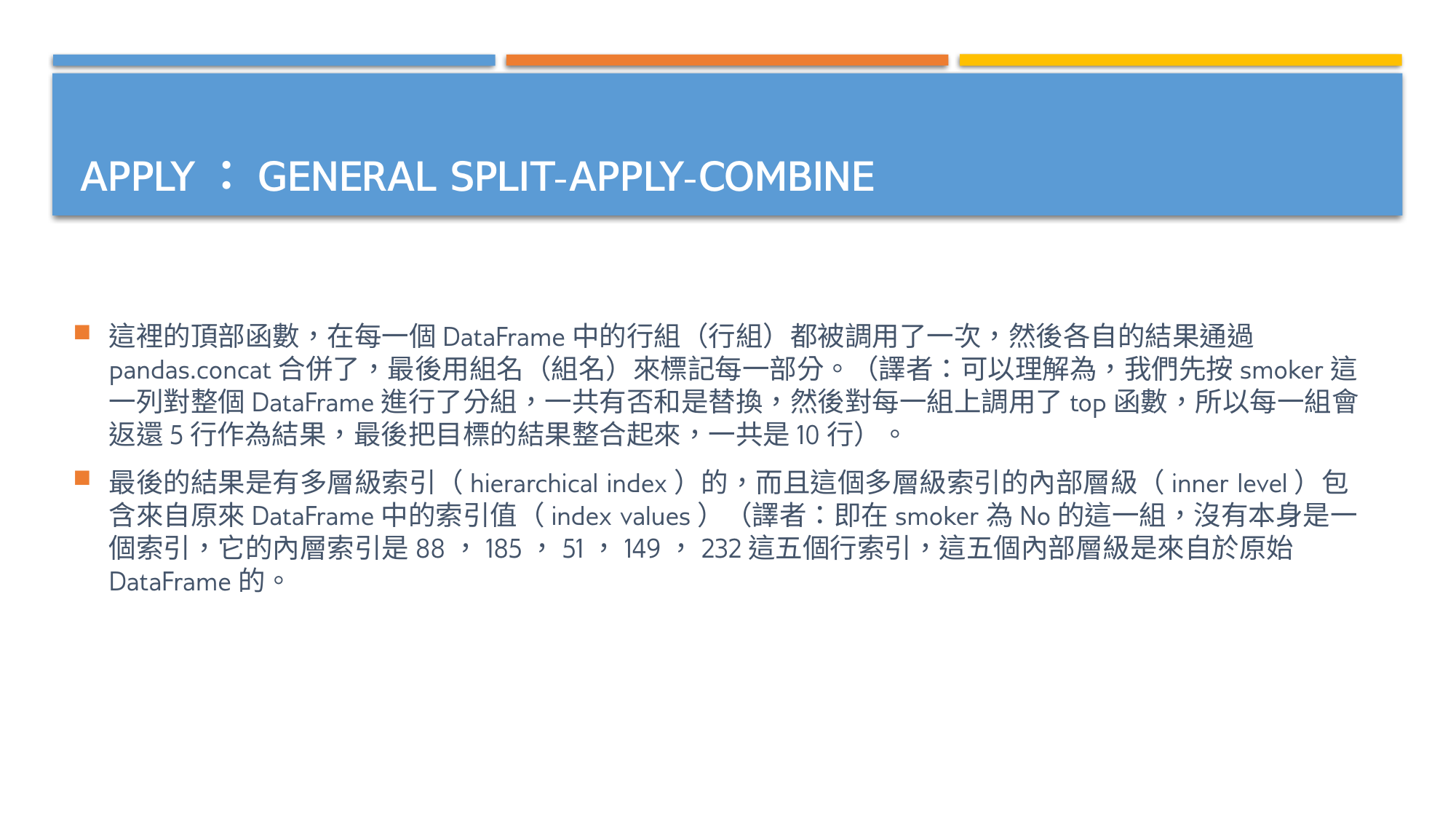

# Apply：General split-apply-combine
這裡的頂部函數，在每一個DataFrame中的行組（行組）都被調用了一次，然後各自的結果通過pandas.concat合併了，最後用組名（組名）來標記每一部分。（譯者：可以理解為，我們先按smoker這一列對整個DataFrame進行了分組，一共有否和是替換，然後對每一組上調用了top函數，所以每一組會返還5行作為結果，最後把目標的結果整合起來，一共是10行）。
最後的結果是有多層級索引（hierarchical index）的，而且這個多層級索引的內部層級（inner level）包含來自原來DataFrame中的索引值（index values）（譯者：即在smoker為No的這一組，沒有本身是一個索引，它的內層索引是88，185，51，149，232這五個行索引，這五個內部層級是來自於原始DataFrame的。